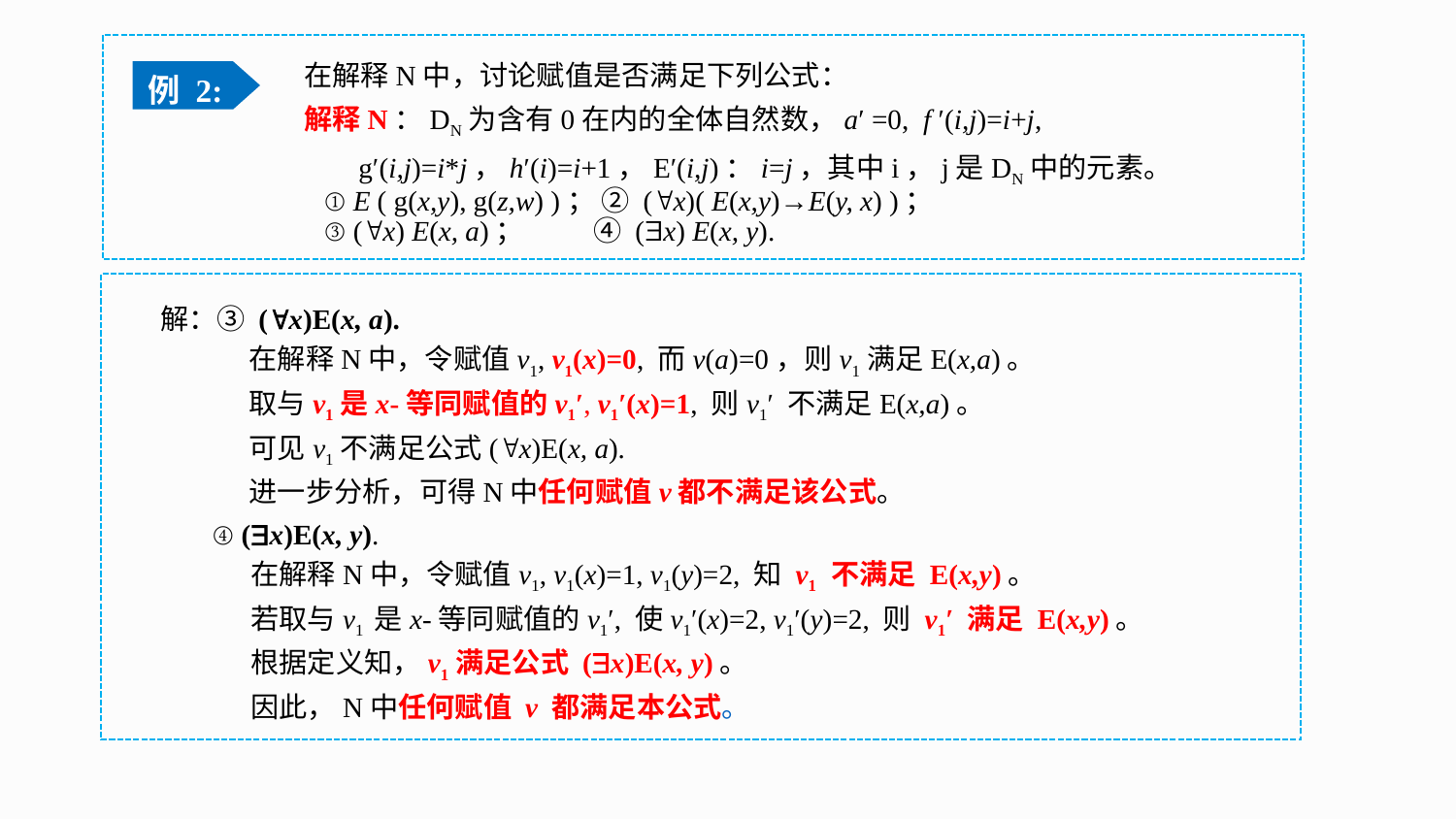

在解释N中，讨论赋值是否满足下列公式：
解释N：DN为含有0在内的全体自然数，aʹ =0,  f ʹ(i,j)=i+j, gʹ(i,j)=i*j，hʹ(i)=i+1，Eʹ(i,j)：i=j，其中i，j是DN中的元素。
例 2:

① E ( g(x,y), g(z,w) )； ② (∀x)( E(x,y)→E(y, x) )；
③ (∀x) E(x, a)；           ④ (∃x) E(x, y).

解：③ (∀x)E(x, a).
             在解释N中，令赋值v1, v1(x)=0, 而v(a)=0，则v1满足E(x,a)。
             取与v1是x-等同赋值的v1ʹ, v1ʹ(x)=1, 则v1ʹ 不满足E(x,a)。
             可见v1不满足公式(∀x)E(x, a).
             进一步分析，可得N中任何赋值v都不满足该公式。
④ (∃x)E(x, y).
     在解释N中，令赋值v1, v1(x)=1, v1(y)=2, 知 v1  不满足 E(x,y)。
     若取与v1 是x-等同赋值的v1ʹ, 使v1ʹ(x)=2, v1ʹ(y)=2, 则 v1ʹ 满足 E(x,y)。
     根据定义知，v1满足公式 (∃x)E(x, y)。
     因此，N中任何赋值 v 都满足本公式。